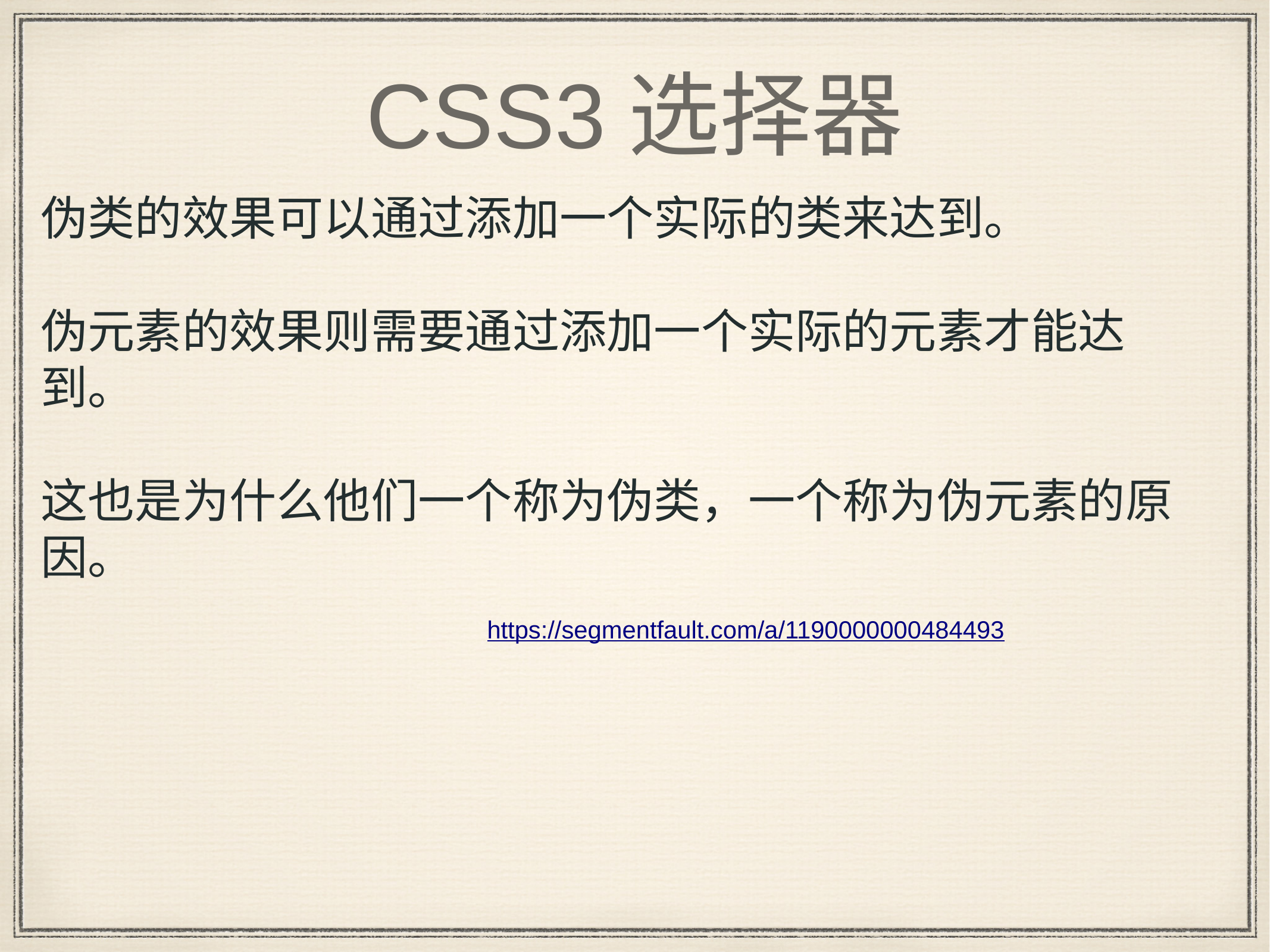

# CSS3选择器
伪类的效果可以通过添加一个实际的类来达到。

伪元素的效果则需要通过添加一个实际的元素才能达到。

这也是为什么他们一个称为伪类，一个称为伪元素的原因。

					https://segmentfault.com/a/1190000000484493